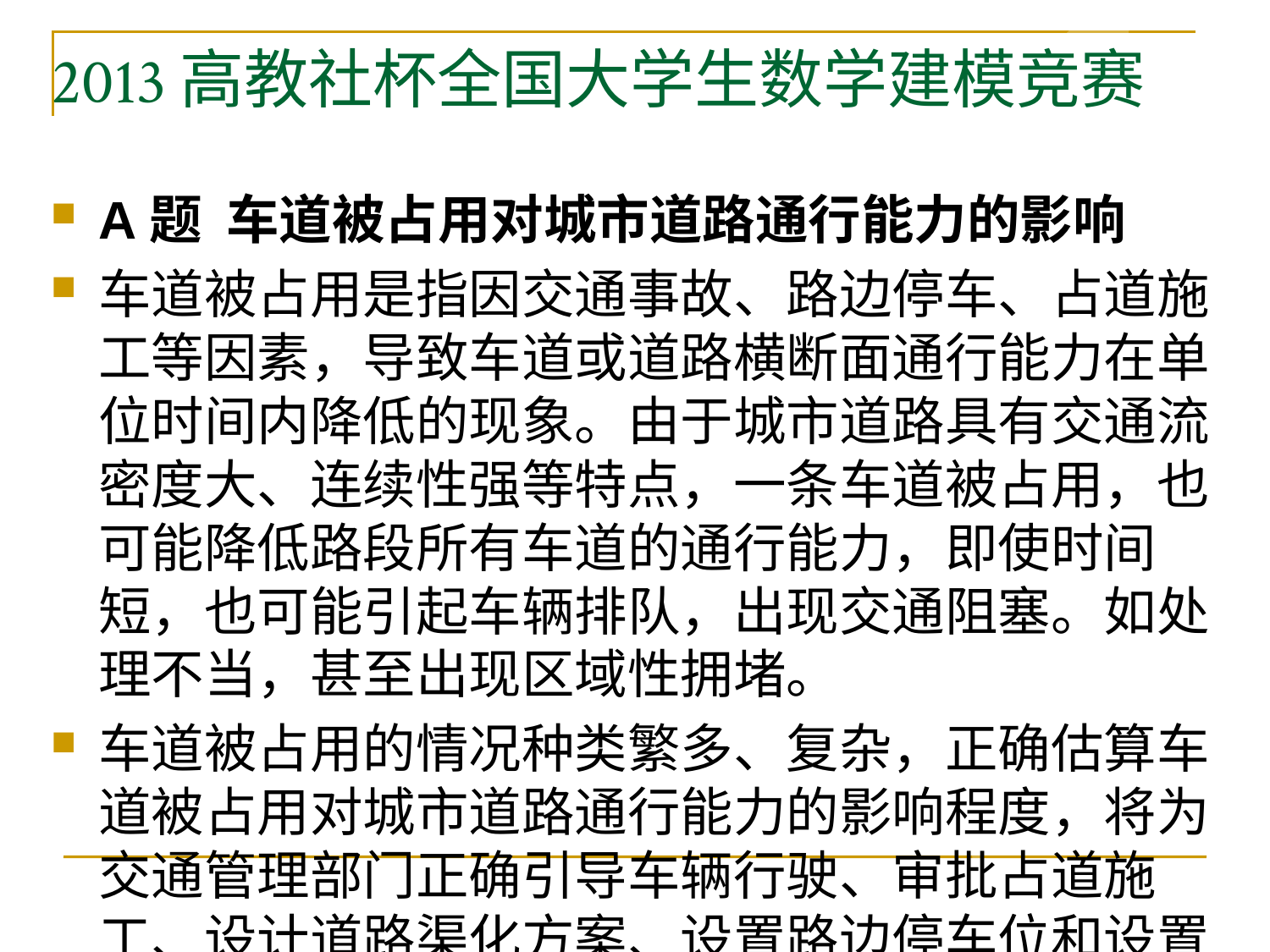

# 2013高教社杯全国大学生数学建模竞赛
A题  车道被占用对城市道路通行能力的影响
车道被占用是指因交通事故、路边停车、占道施工等因素，导致车道或道路横断面通行能力在单位时间内降低的现象。由于城市道路具有交通流密度大、连续性强等特点，一条车道被占用，也可能降低路段所有车道的通行能力，即使时间短，也可能引起车辆排队，出现交通阻塞。如处理不当，甚至出现区域性拥堵。
车道被占用的情况种类繁多、复杂，正确估算车道被占用对城市道路通行能力的影响程度，将为交通管理部门正确引导车辆行驶、审批占道施工、设计道路渠化方案、设置路边停车位和设置非港湾式公交车站等提供理论依据。
视频1（附件1）和视频2（附件2）中的两个交通事故处于同一路段的同一横断面，且完全占用两条车道。请研究以下问题：